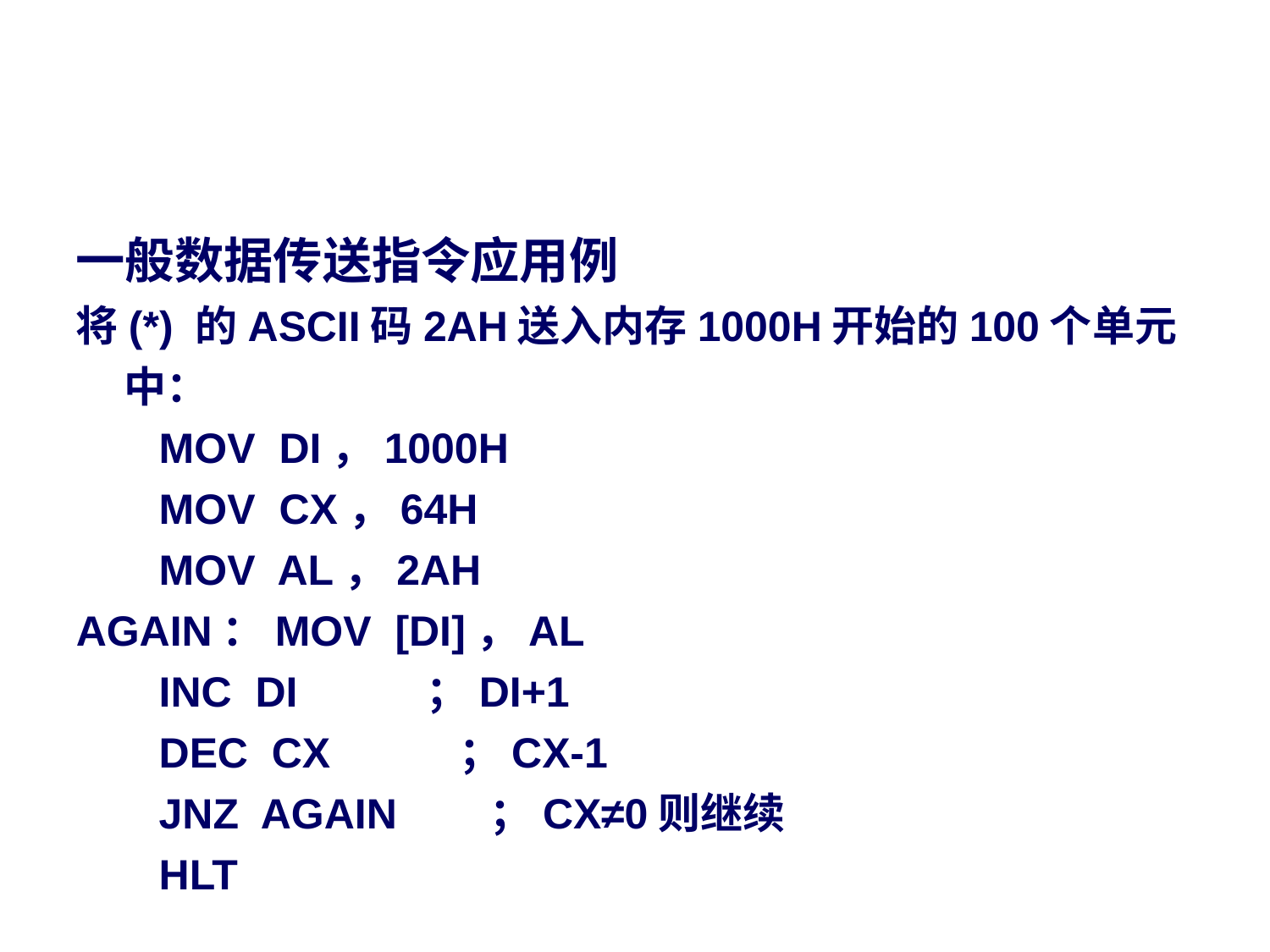

#
一般数据传送指令应用例
将(*) 的ASCII码2AH送入内存1000H开始的100个单元中：
       MOV  DI，1000H
       MOV  CX，64H
       MOV  AL，2AH
AGAIN：MOV  [DI]，AL
       INC  DI          ；DI+1
       DEC  CX          ；CX-1
       JNZ  AGAIN       ；CX≠0则继续
       HLT